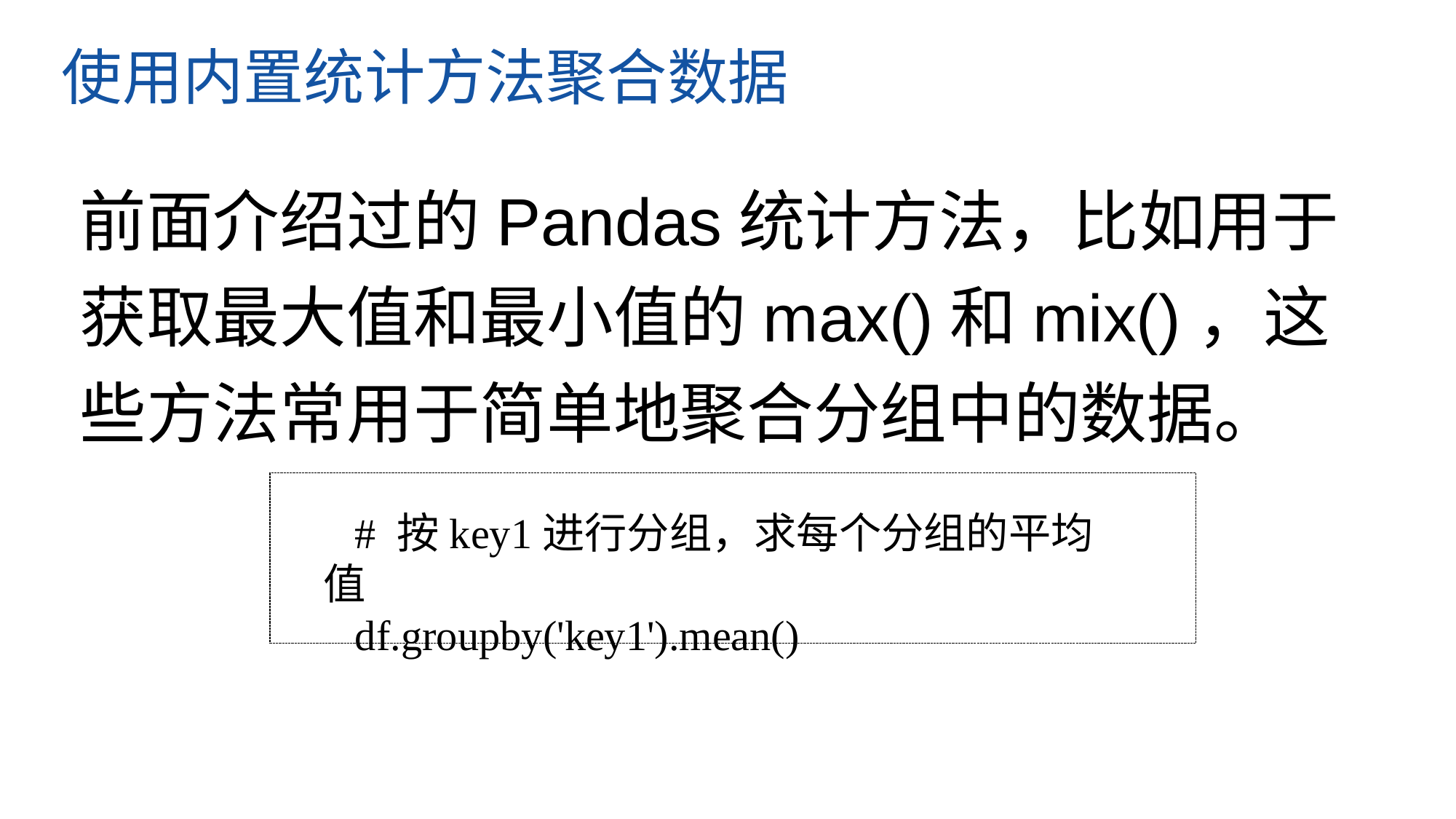

使用内置统计方法聚合数据
前面介绍过的Pandas统计方法，比如用于获取最大值和最小值的max()和mix()，这些方法常用于简单地聚合分组中的数据。

# 按key1进行分组，求每个分组的平均值
df.groupby('key1').mean()